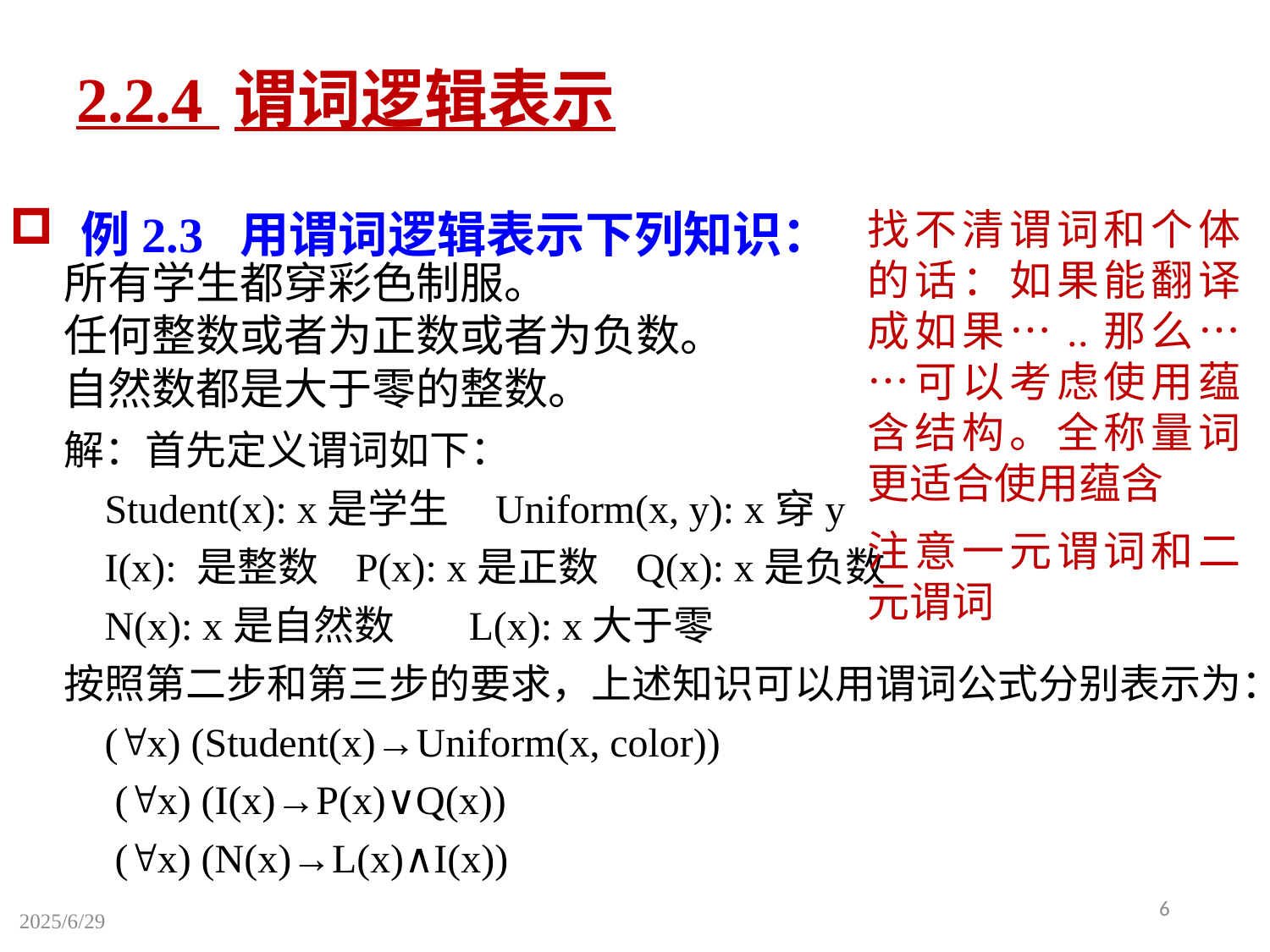

2.2.4 谓词逻辑表示
 例2.3  用谓词逻辑表示下列知识：
找不清谓词和个体的话：如果能翻译成如果…..那么……可以考虑使用蕴含结构。全称量词更适合使用蕴含
所有学生都穿彩色制服。
任何整数或者为正数或者为负数。
自然数都是大于零的整数。
解：首先定义谓词如下：
    Student(x): x是学生    Uniform(x, y): x穿y
    I(x): 是整数   P(x): x是正数   Q(x): x是负数
    N(x): x是自然数       L(x): x大于零
按照第二步和第三步的要求，上述知识可以用谓词公式分别表示为：
    (∀x) (Student(x)→Uniform(x, color))
     (∀x) (I(x)→P(x)∨Q(x))
     (∀x) (N(x)→L(x)∧I(x))
注意一元谓词和二元谓词
6
2025/6/29